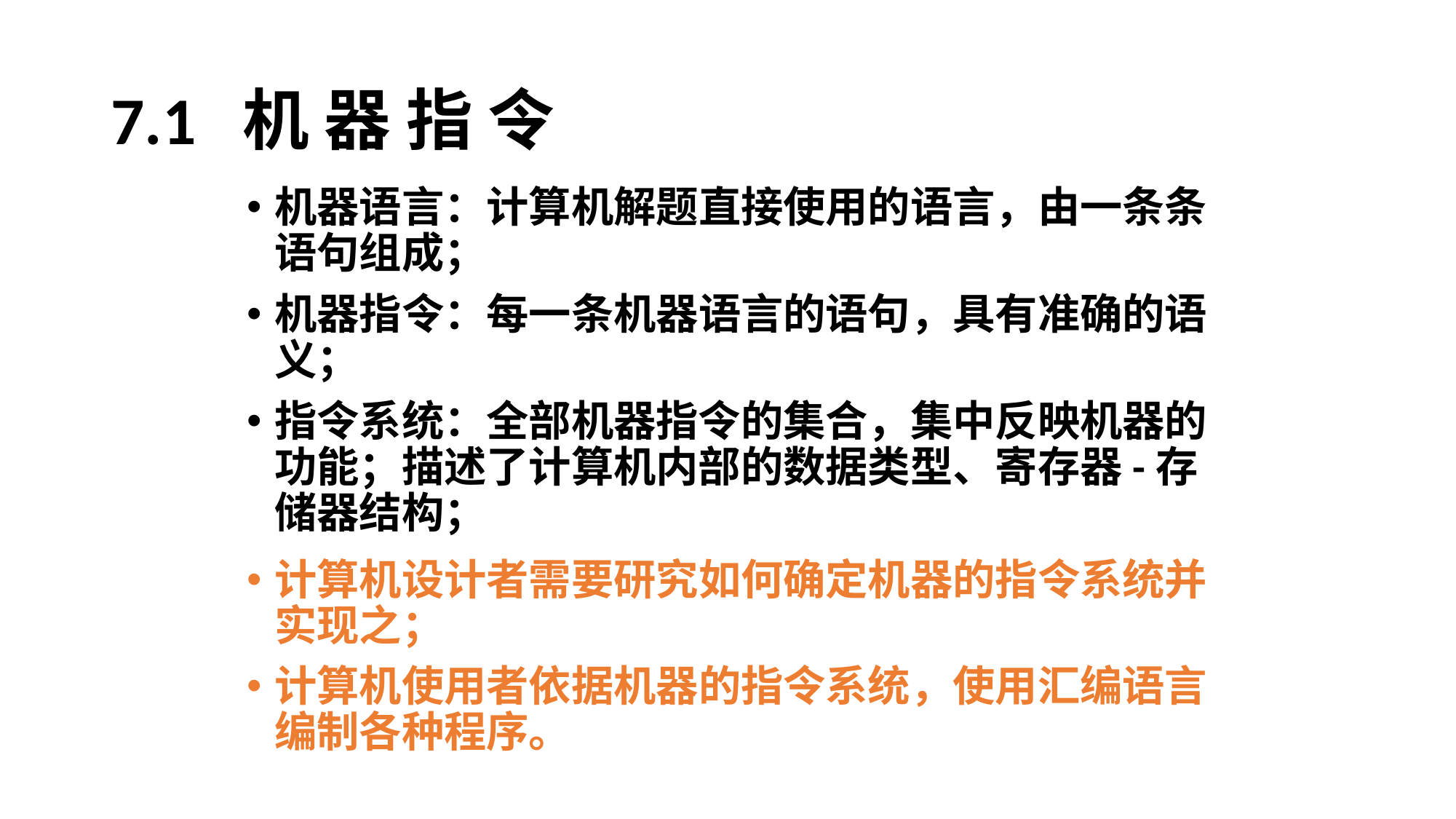

# 7.1  机 器 指 令
机器语言：计算机解题直接使用的语言，由一条条语句组成；
机器指令：每一条机器语言的语句，具有准确的语义；
指令系统：全部机器指令的集合，集中反映机器的功能；描述了计算机内部的数据类型、寄存器-存储器结构；
计算机设计者需要研究如何确定机器的指令系统并实现之；
计算机使用者依据机器的指令系统，使用汇编语言编制各种程序。